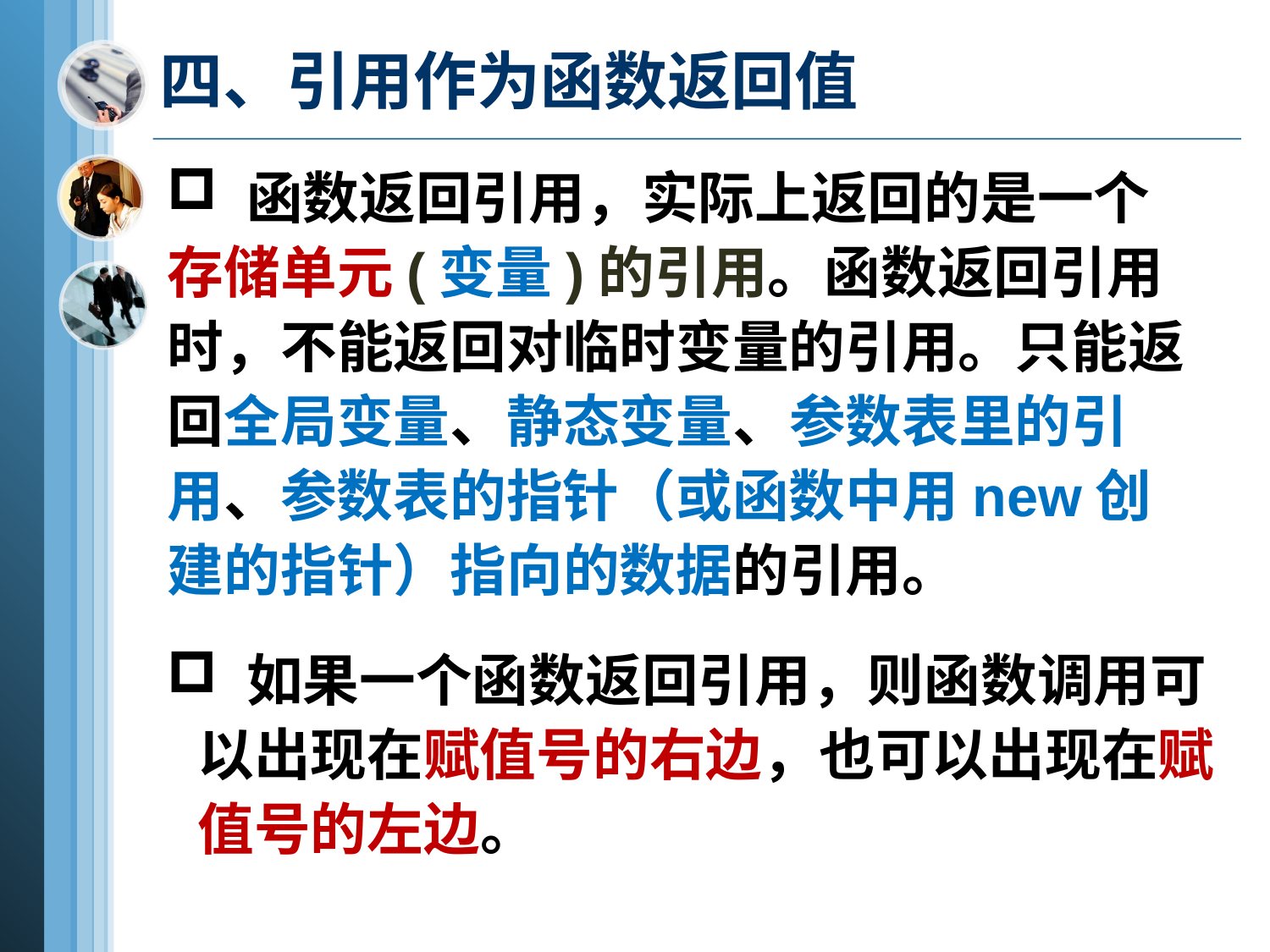

# 四、引用作为函数返回值
 函数返回引用，实际上返回的是一个
存储单元(变量)的引用。函数返回引用时，不能返回对临时变量的引用。只能返回全局变量、静态变量、参数表里的引用、参数表的指针（或函数中用new创建的指针）指向的数据的引用。

 如果一个函数返回引用，则函数调用可以出现在赋值号的右边，也可以出现在赋值号的左边。